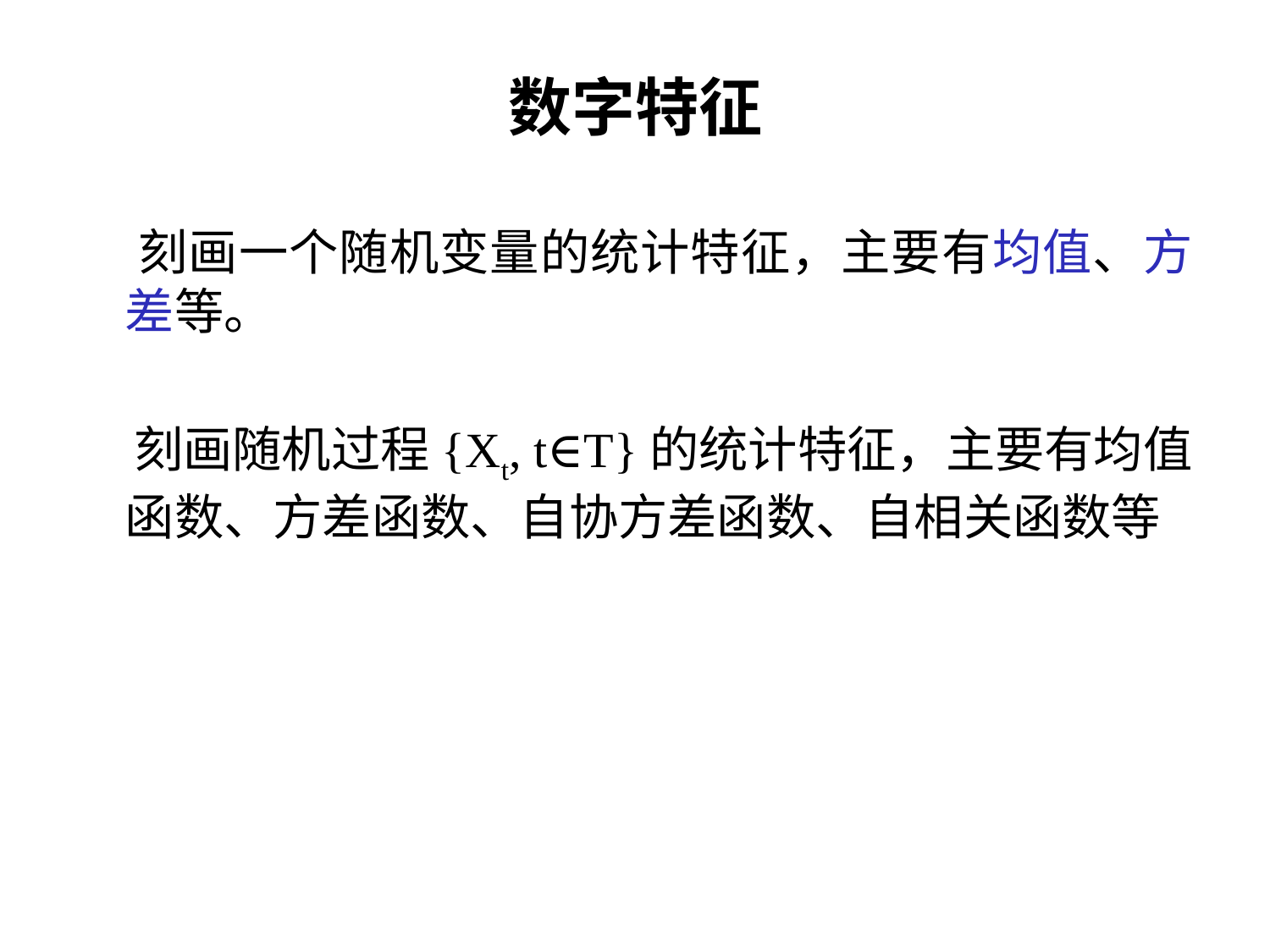

# 数字特征
    刻画一个随机变量的统计特征，主要有均值、方差等。

    刻画随机过程{Xt, t∈T}的统计特征，主要有均值函数、方差函数、自协方差函数、自相关函数等